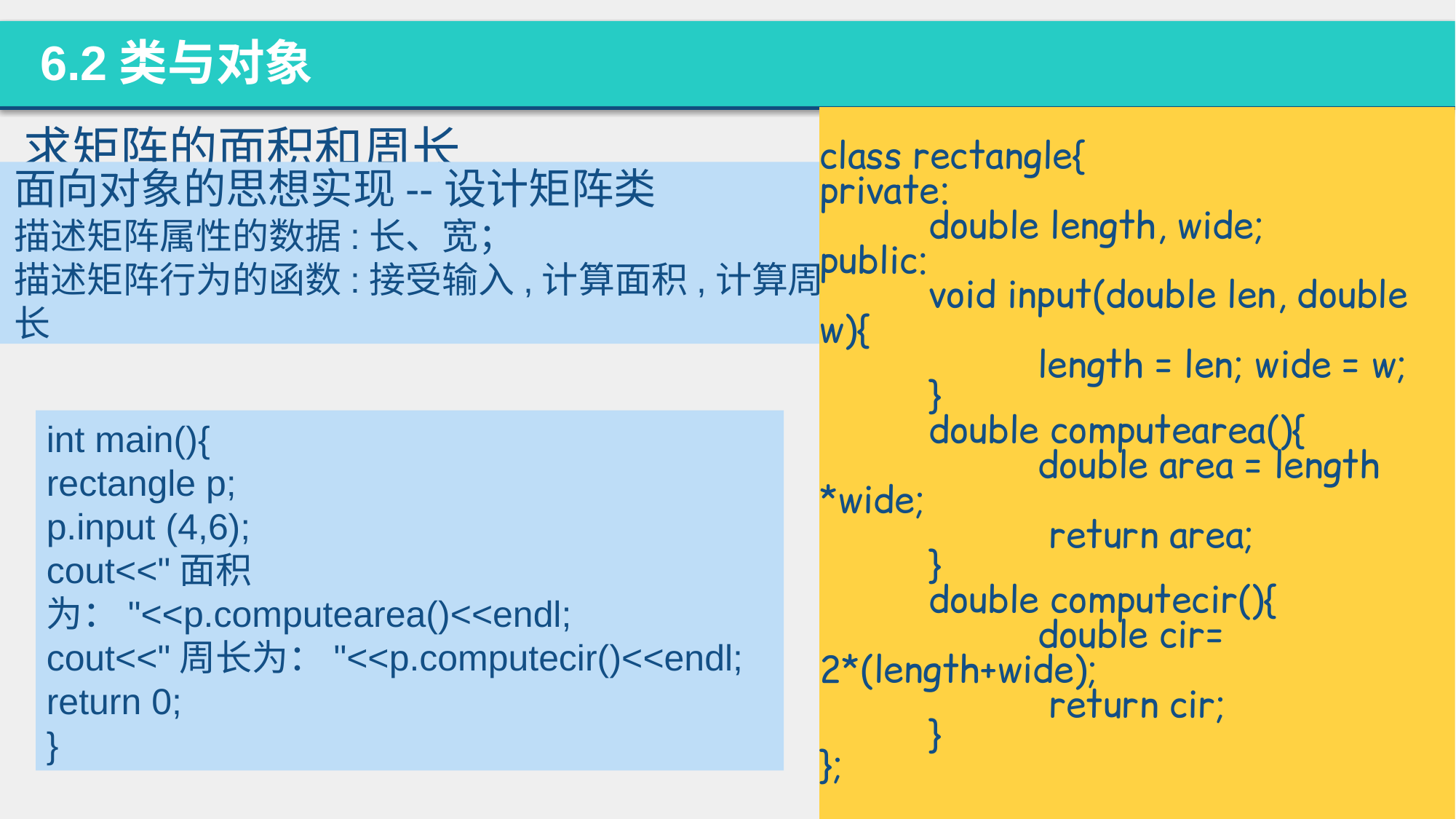

6.2类与对象
class rectangle{
private:
	double length, wide;
public:
	void input(double len, double w){
		length = len; wide = w;
	}
	double computearea(){
		double area = length *wide;
		 return area;
	}
	double computecir(){
		double cir= 2*(length+wide);
		 return cir;
	}
};
求矩阵的面积和周长
面向对象的思想实现--设计矩阵类
描述矩阵属性的数据:长、宽；
描述矩阵行为的函数:接受输入,计算面积,计算周长
int main(){
rectangle p;
p.input (4,6);
cout<<"面积为："<<p.computearea()<<endl;
cout<<"周长为："<<p.computecir()<<endl;
return 0;
}